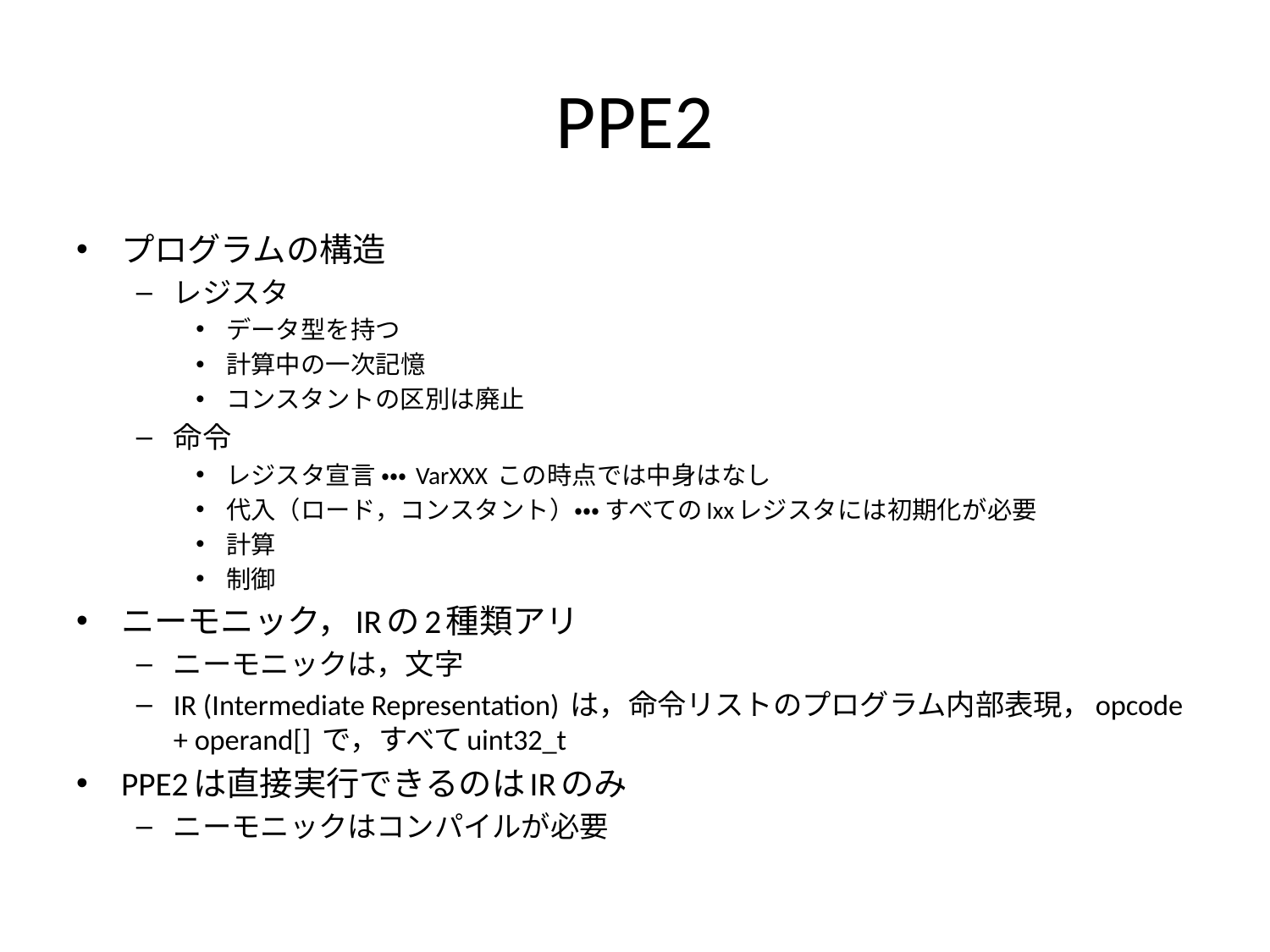

# PPE2
プログラムの構造
レジスタ
データ型を持つ
計算中の一次記憶
コンスタントの区別は廃止
命令
レジスタ宣言 ・・・ VarXXX この時点では中身はなし
代入（ロード，コンスタント）・・・ すべてのIxxレジスタには初期化が必要
計算
制御
ニーモニック，IRの2種類アリ
ニーモニックは，文字
IR (Intermediate Representation) は，命令リストのプログラム内部表現，opcode + operand[] で，すべてuint32_t
PPE2は直接実行できるのはIRのみ
ニーモニックはコンパイルが必要